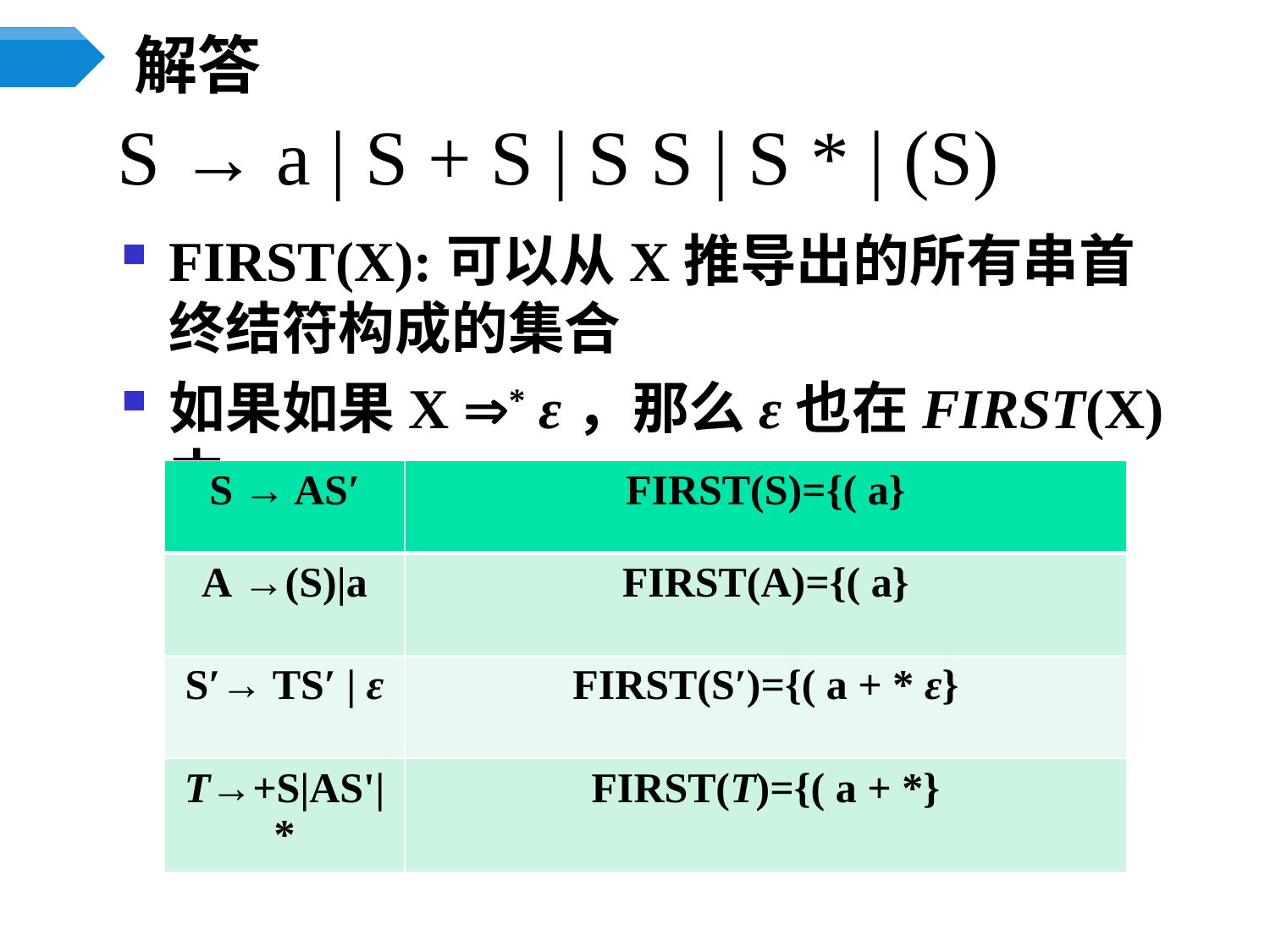

解答
# S → a | S + S | S S | S * | (S)
FIRST(X):可以从X推导出的所有串首终结符构成的集合
如果如果X ⇒* ε，那么ε也在FIRST(X)中

| S → AS′ | FIRST(S)={( a} |
| --- | --- |
| A →(S)|a | FIRST(A)={( a} |
| S′→ TS′ | ε | FIRST(S′)={( a + \* ε} |
| T→+S|AS'|\* | FIRST(T)={( a + \*} |